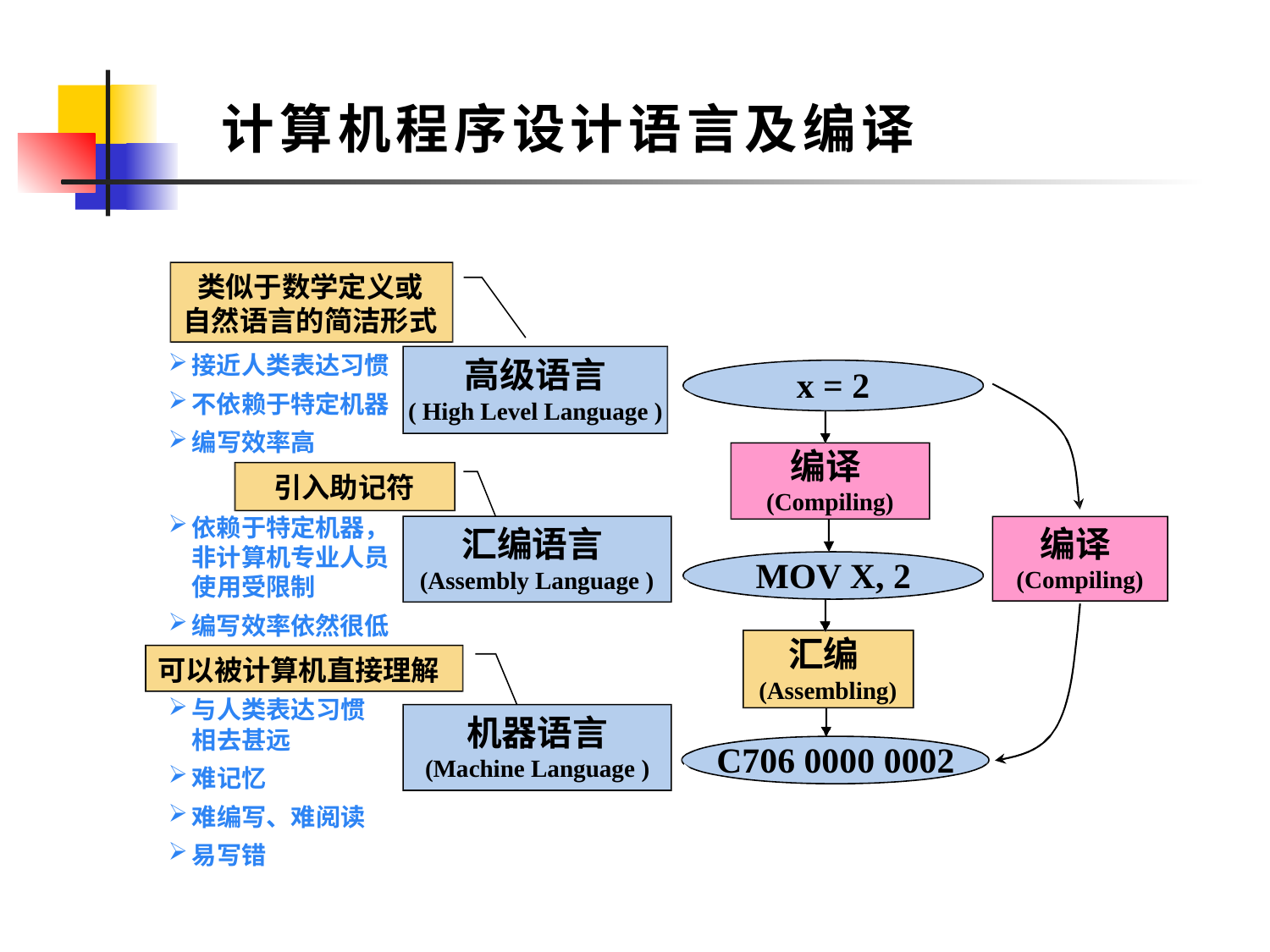

计算机程序设计语言及编译

类似于数学定义或 自然语言的简洁形式

接近人类表达习惯
高级语言
( High Level Language )

x = 2

不依赖于特定机器

编写效率高

编译
(Compiling)

引入助记符

依赖于特定机器，

编译
(Compiling)
汇编语言
(Assembly Language )
非计算机专业人员

MOV X, 2

使用受限制

编写效率依然很低

汇编
(Assembling)

可以被计算机直接理解

与人类表达习惯 相去甚远
难记忆
难编写、难阅读
易写错

机器语言
(Machine Language )

C706 0000 0002